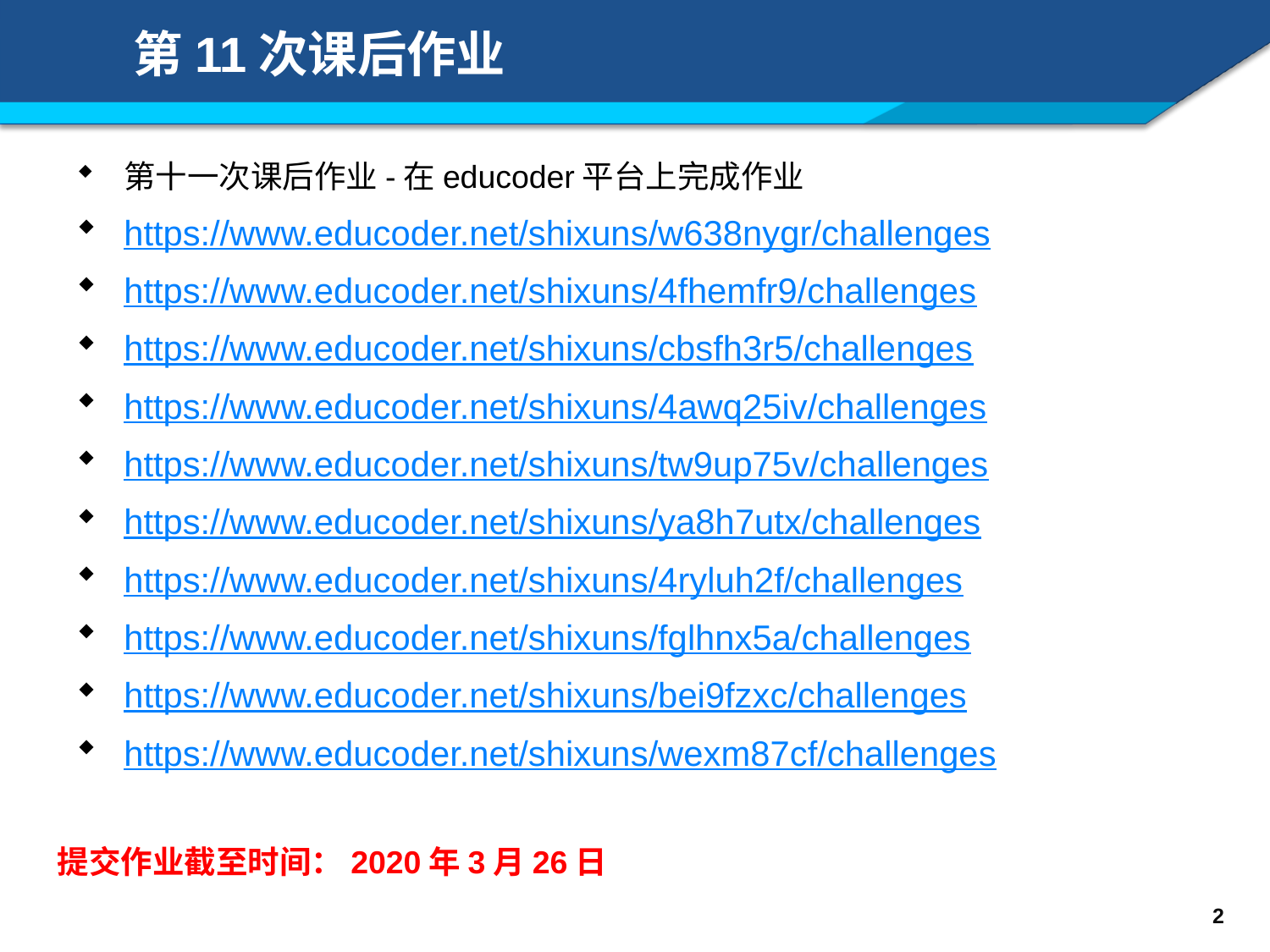

# 第11次课后作业
第十一次课后作业-在educoder平台上完成作业
https://www.educoder.net/shixuns/w638nygr/challenges
https://www.educoder.net/shixuns/4fhemfr9/challenges
https://www.educoder.net/shixuns/cbsfh3r5/challenges
https://www.educoder.net/shixuns/4awq25iv/challenges
https://www.educoder.net/shixuns/tw9up75v/challenges
https://www.educoder.net/shixuns/ya8h7utx/challenges
https://www.educoder.net/shixuns/4ryluh2f/challenges
https://www.educoder.net/shixuns/fglhnx5a/challenges
https://www.educoder.net/shixuns/bei9fzxc/challenges
https://www.educoder.net/shixuns/wexm87cf/challenges

提交作业截至时间：2020年3月26日
2